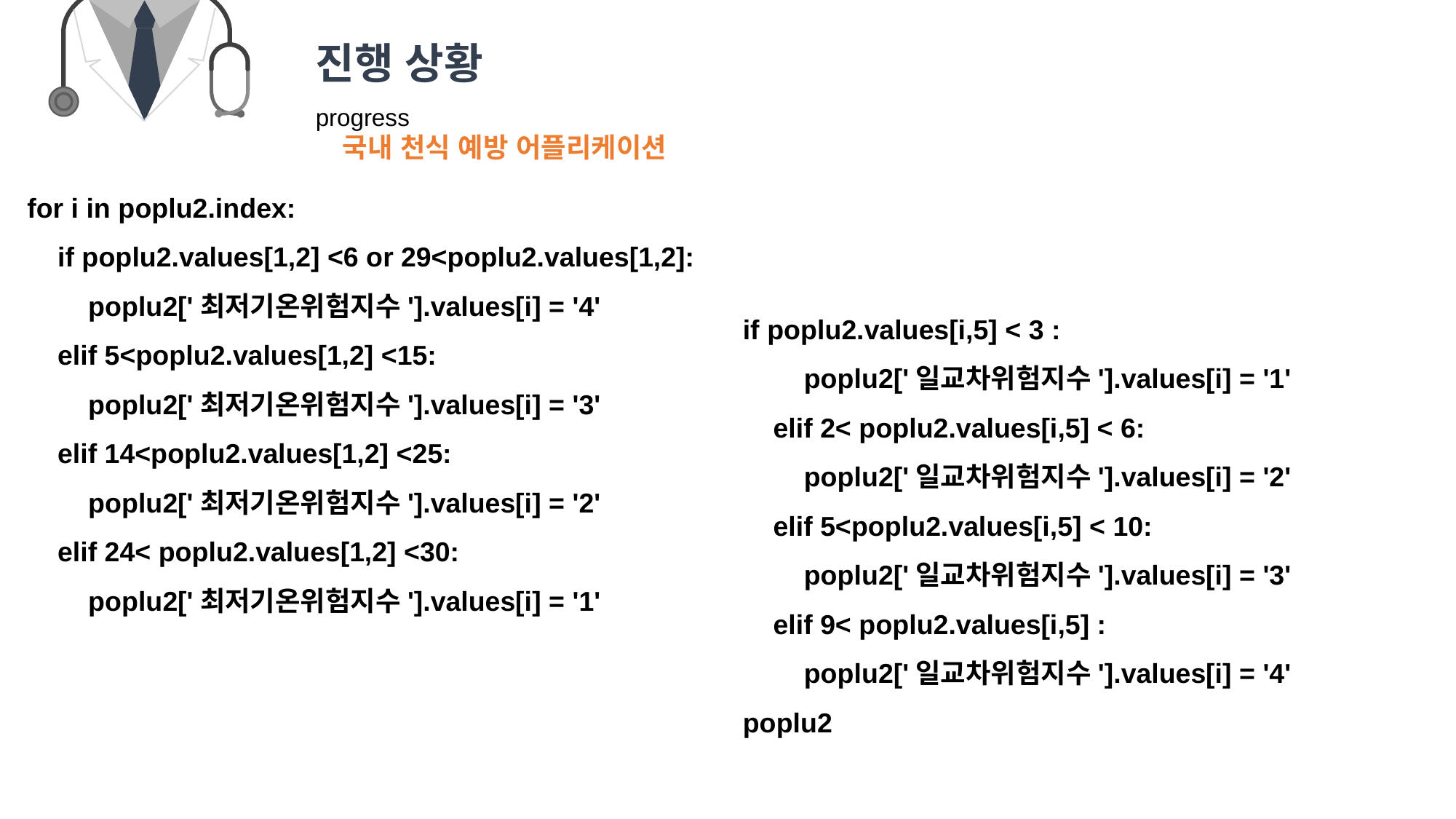

진행 상황
progress
국내 천식 예방 어플리케이션
for i in poplu2.index:
    if poplu2.values[1,2] <6 or 29<poplu2.values[1,2]:
        poplu2['최저기온위험지수'].values[i] = '4'
    elif 5<poplu2.values[1,2] <15:
        poplu2['최저기온위험지수'].values[i] = '3'
    elif 14<poplu2.values[1,2] <25:
        poplu2['최저기온위험지수'].values[i] = '2'
    elif 24< poplu2.values[1,2] <30:
        poplu2['최저기온위험지수'].values[i] = '1'

if poplu2.values[i,5] < 3 :
        poplu2['일교차위험지수'].values[i] = '1'
    elif 2< poplu2.values[i,5] < 6:
        poplu2['일교차위험지수'].values[i] = '2'
    elif 5<poplu2.values[i,5] < 10:
        poplu2['일교차위험지수'].values[i] = '3'
    elif 9< poplu2.values[i,5] :
        poplu2['일교차위험지수'].values[i] = '4'
poplu2